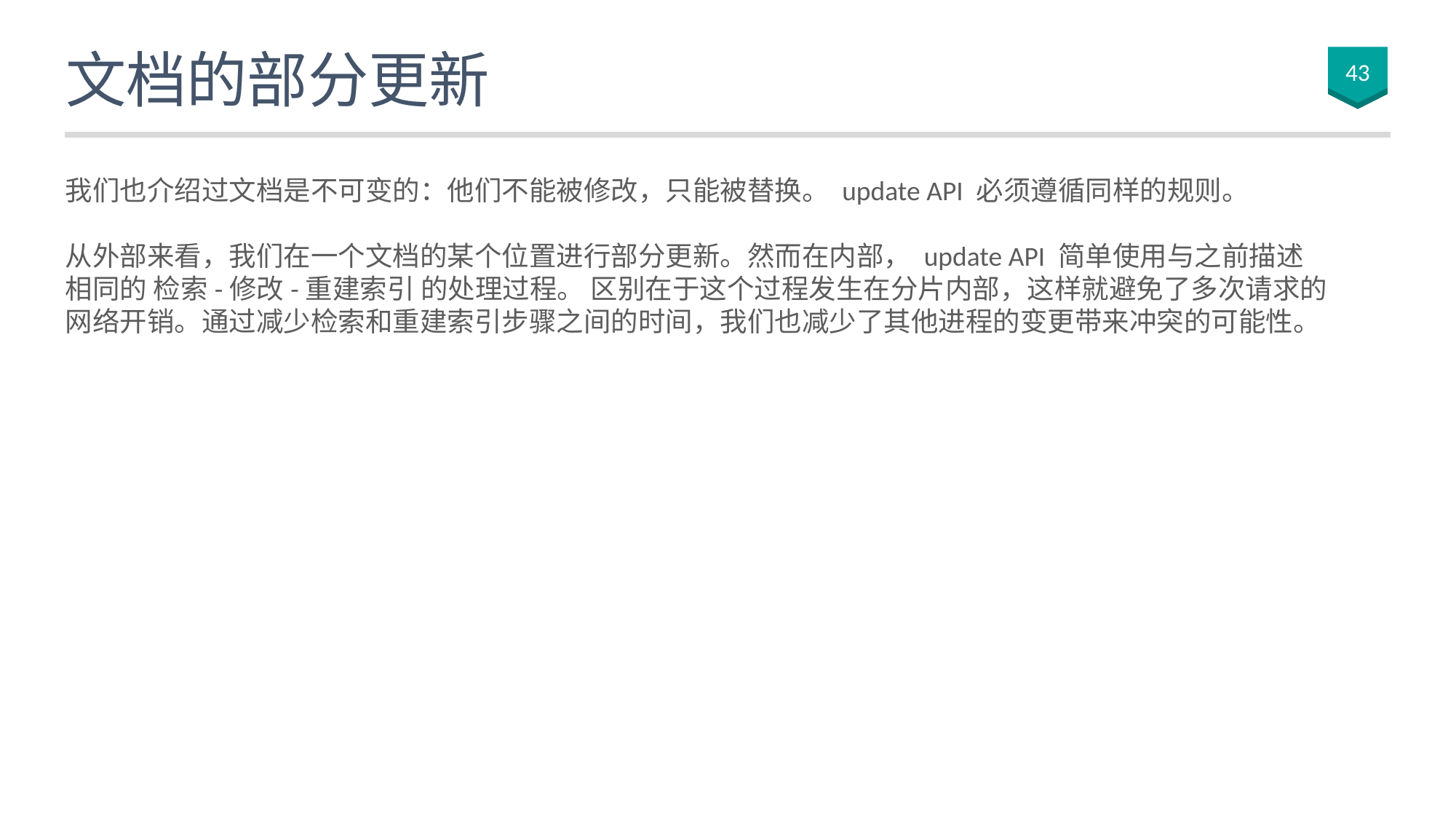

# 文档的部分更新
43
我们也介绍过文档是不可变的：他们不能被修改，只能被替换。 update API 必须遵循同样的规则。

从外部来看，我们在一个文档的某个位置进行部分更新。然而在内部， update API 简单使用与之前描述相同的 检索-修改-重建索引 的处理过程。 区别在于这个过程发生在分片内部，这样就避免了多次请求的网络开销。通过减少检索和重建索引步骤之间的时间，我们也减少了其他进程的变更带来冲突的可能性。